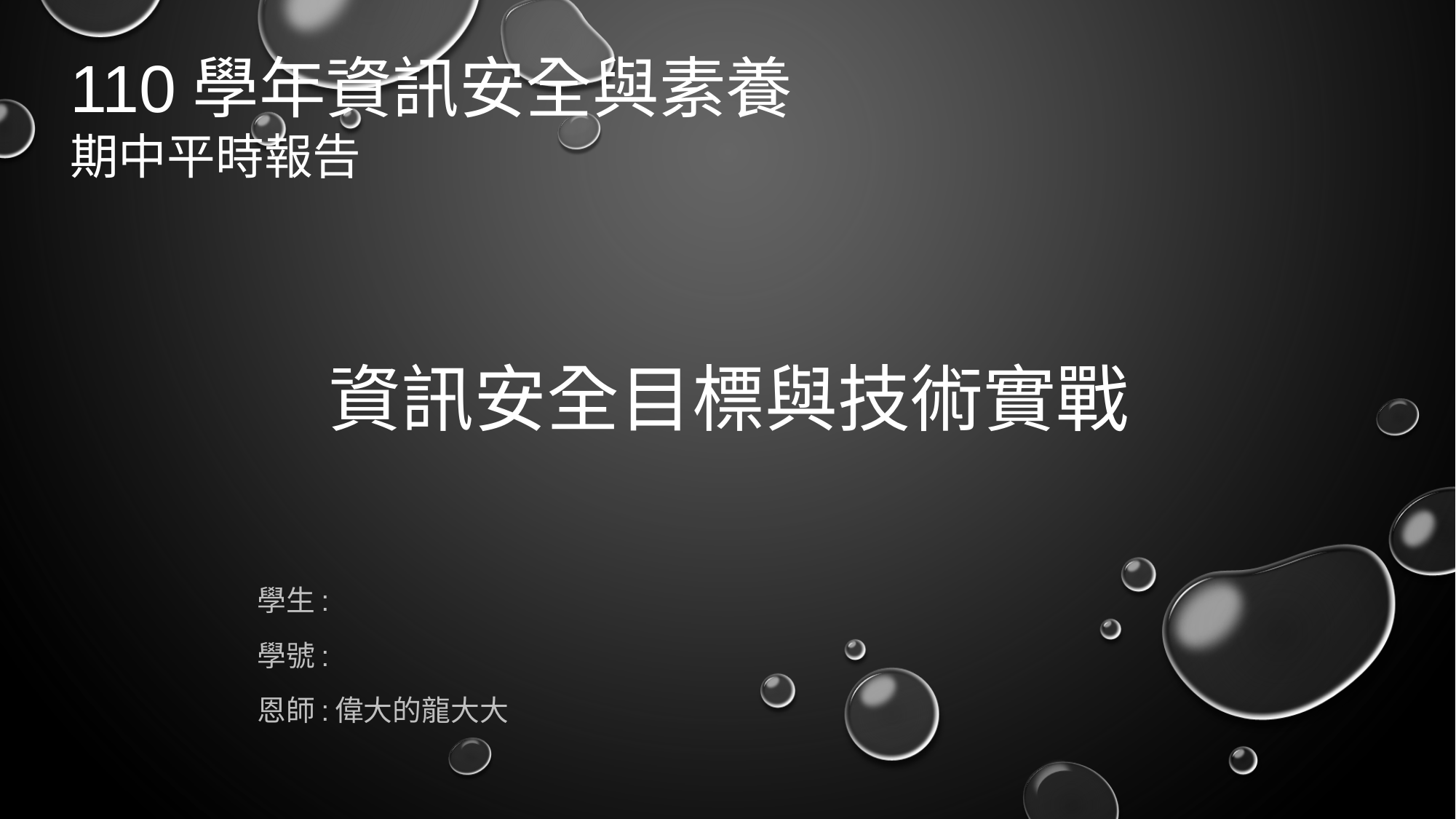

110學年資訊安全與素養
期中平時報告
# 資訊安全目標與技術實戰
學生:
學號:
恩師:偉大的龍大大